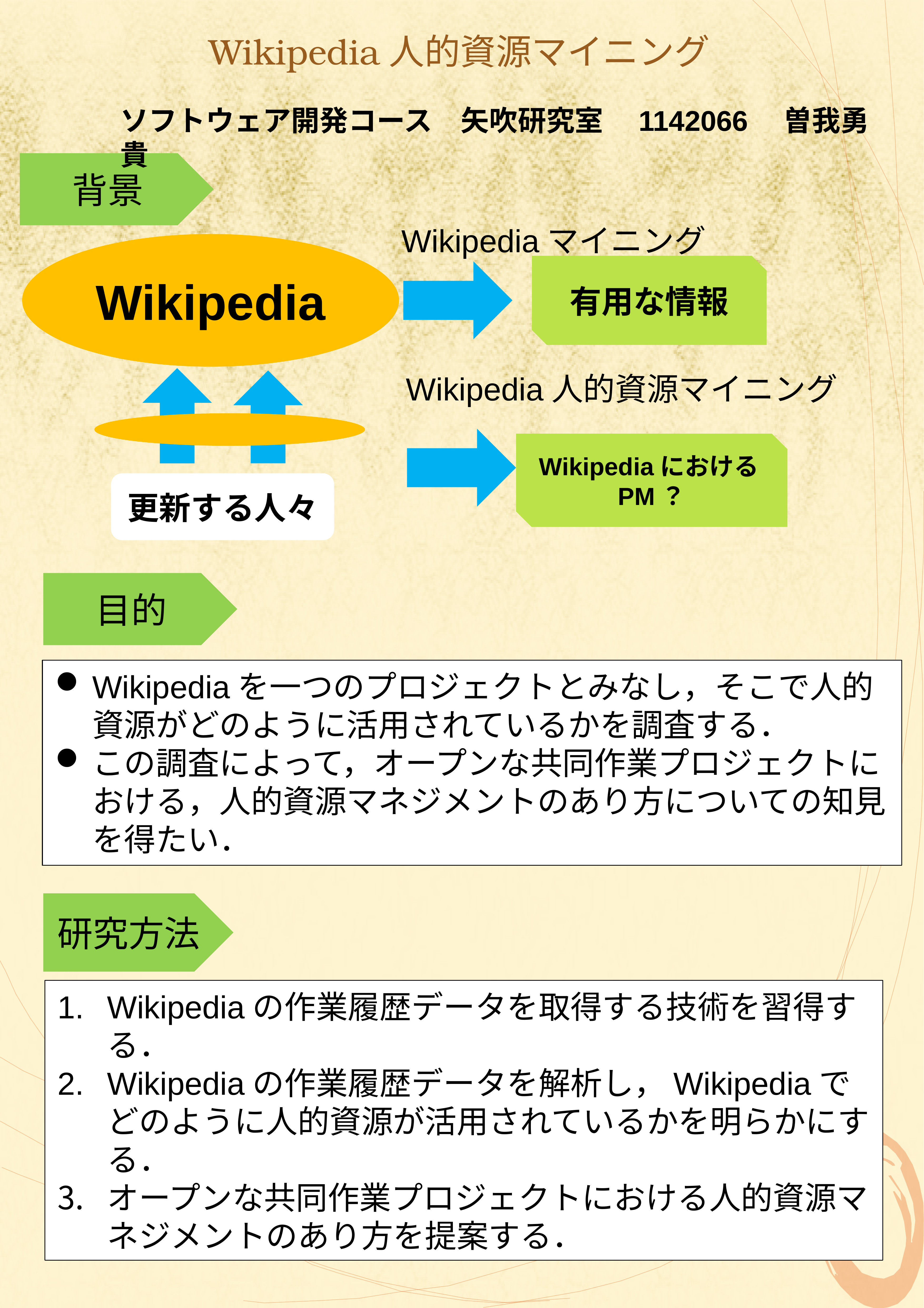

Wikipedia人的資源マイニング
ソフトウェア開発コース　矢吹研究室　1142066　曽我勇貴
背景
Wikipediaマイニング
Wikipedia
有用な情報

Wikipedia人的資源マイニング

WikipediaにおけるPM？
更新する人々
目的
Wikipediaを一つのプロジェクトとみなし，そこで人的資源がどのように活用されているかを調査する．
この調査によって，オープンな共同作業プロジェクトにおける，人的資源マネジメントのあり方についての知見を得たい．

研究方法
Wikipediaの作業履歴データを取得する技術を習得する．
Wikipediaの作業履歴データを解析し，Wikipediaでどのように人的資源が活用されているかを明らかにする．
オープンな共同作業プロジェクトにおける人的資源マネジメントのあり方を提案する．